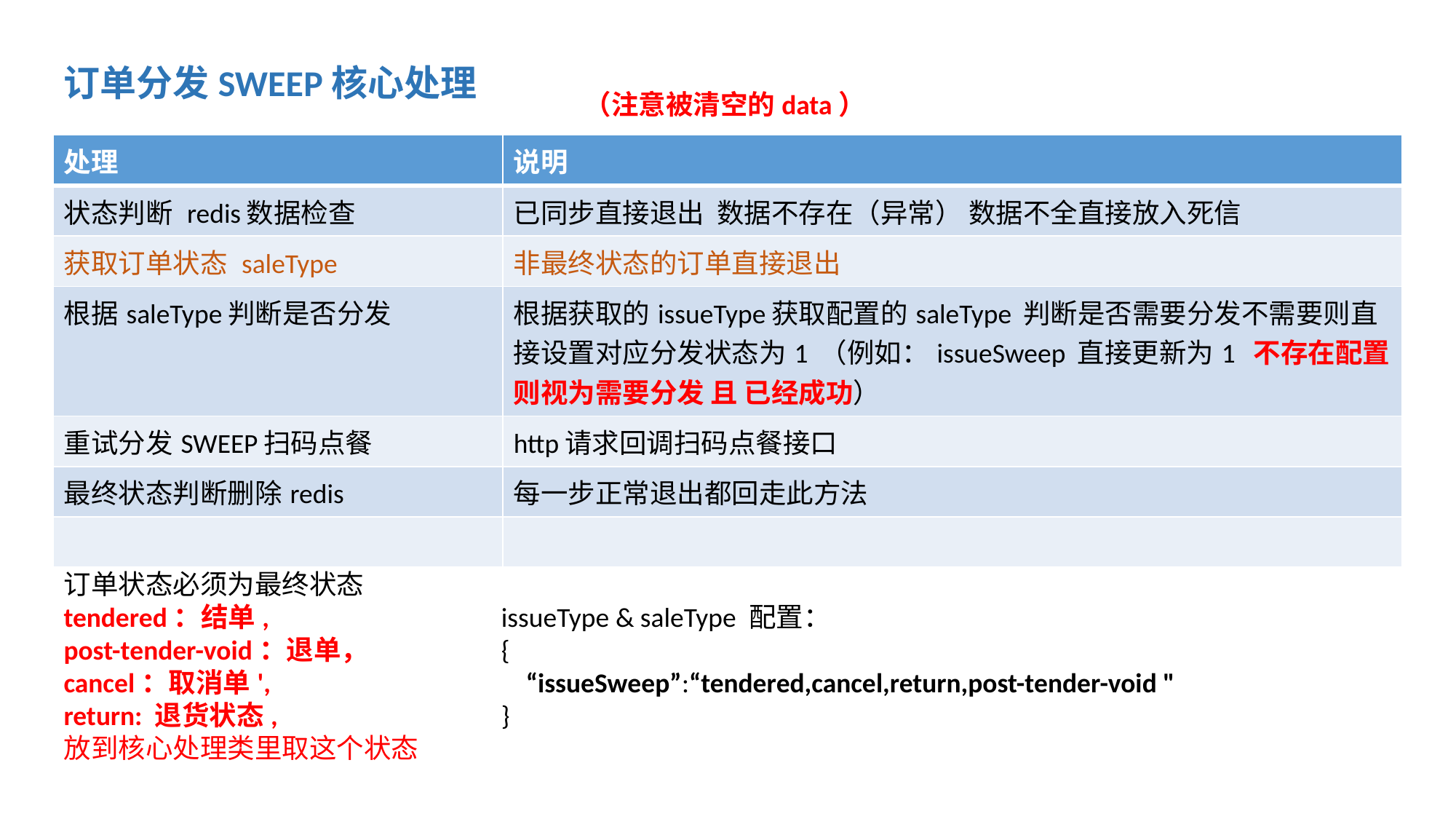

订单分发SWEEP核心处理
（注意被清空的data）
| 处理 | 说明 |
| --- | --- |
| 状态判断 redis数据检查 | 已同步直接退出 数据不存在（异常） 数据不全直接放入死信 |
| 获取订单状态 saleType | 非最终状态的订单直接退出 |
| 根据saleType判断是否分发 | 根据获取的issueType获取配置的saleType 判断是否需要分发不需要则直接设置对应分发状态为1 （例如：issueSweep 直接更新为1 不存在配置则视为需要分发 且 已经成功） |
| 重试分发SWEEP扫码点餐 | http请求回调扫码点餐接口 |
| 最终状态判断删除redis | 每一步正常退出都回走此方法 |
|  |  |

订单状态必须为最终状态
tendered：结单,
post-tender-void：退单，
cancel：取消单',
return: 退货状态,
放到核心处理类里取这个状态
issueType & saleType 配置：
{
    “issueSweep”:“tendered,cancel,return,post-tender-void "
}